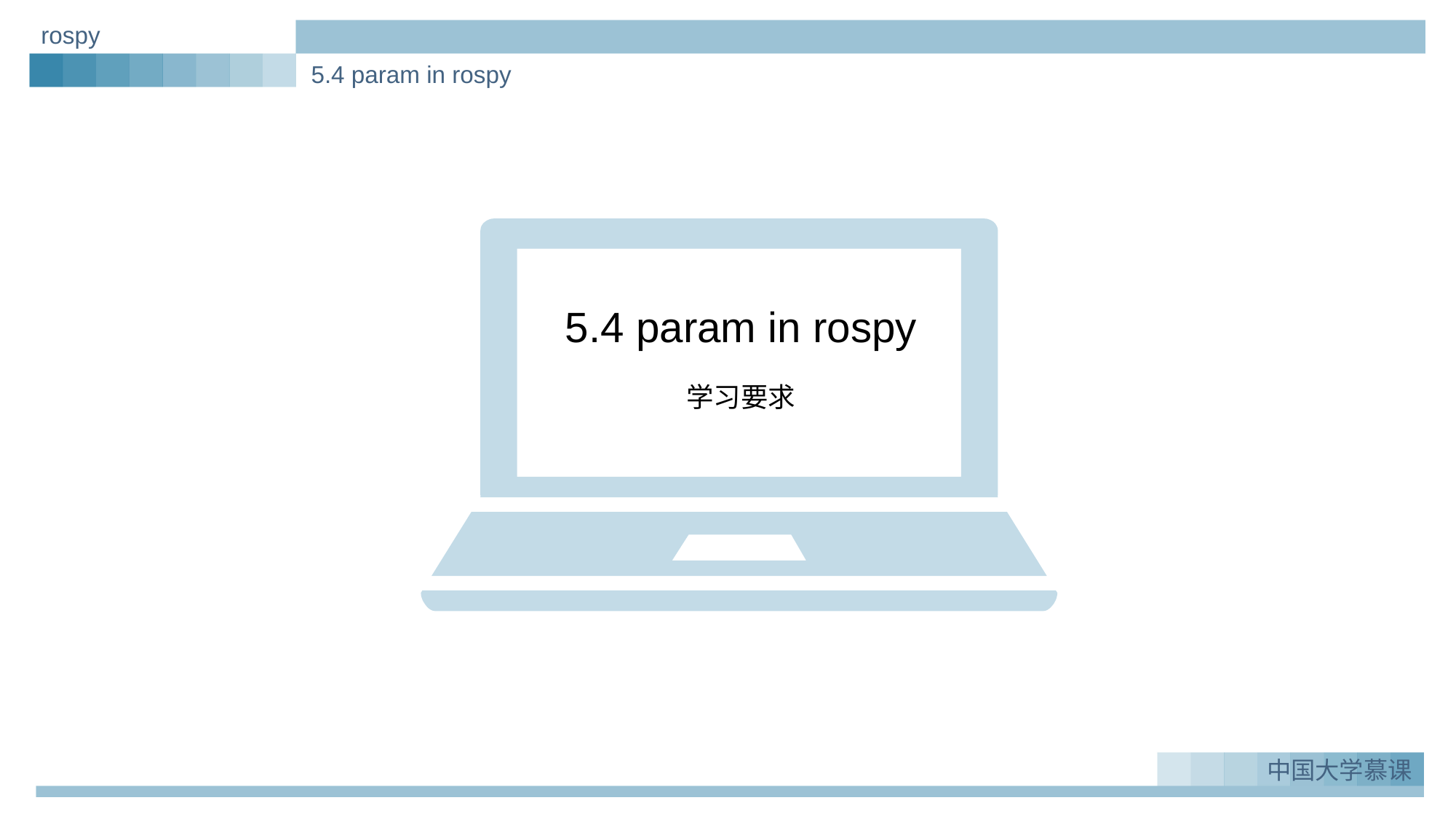

rospy
5.4 param in rospy

5.4 param in rospy
学习要求
中国大学慕课